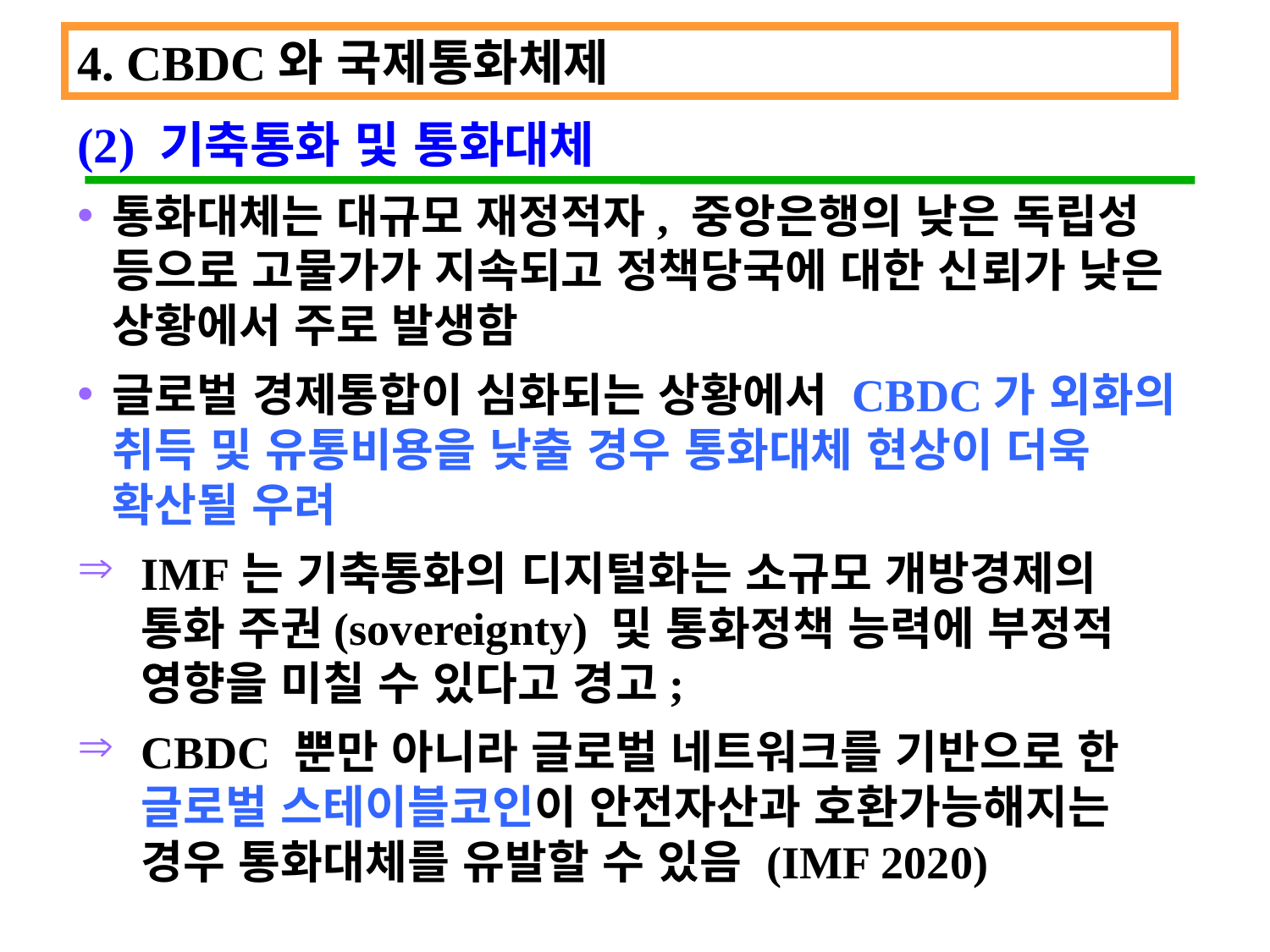

4. CBDC와 국제통화체제
(2) 기축통화 및 통화대체
통화대체는 대규모 재정적자, 중앙은행의 낮은 독립성 등으로 고물가가 지속되고 정책당국에 대한 신뢰가 낮은 상황에서 주로 발생함
글로벌 경제통합이 심화되는 상황에서 CBDC가 외화의 취득 및 유통비용을 낮출 경우 통화대체 현상이 더욱 확산될 우려
IMF는 기축통화의 디지털화는 소규모 개방경제의 통화 주권(sovereignty) 및 통화정책 능력에 부정적 영향을 미칠 수 있다고 경고;
CBDC 뿐만 아니라 글로벌 네트워크를 기반으로 한 글로벌 스테이블코인이 안전자산과 호환가능해지는 경우 통화대체를 유발할 수 있음 (IMF 2020)